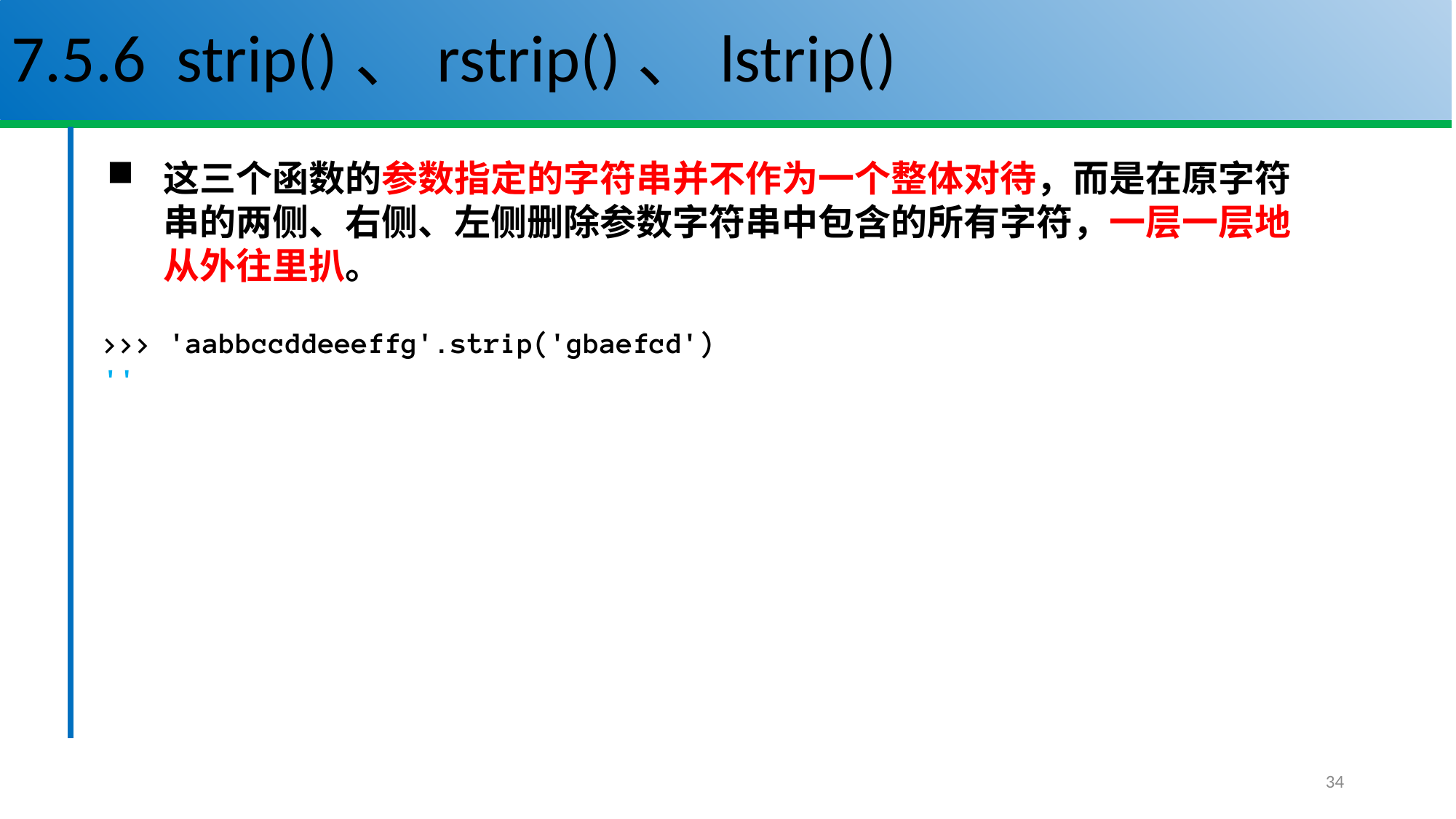

# 7.5.6  strip()、rstrip()、lstrip()
这三个函数的参数指定的字符串并不作为一个整体对待，而是在原字符串的两侧、右侧、左侧删除参数字符串中包含的所有字符，一层一层地从外往里扒。

>>> 'aabbccddeeeffg'.strip('gbaefcd')
''
34